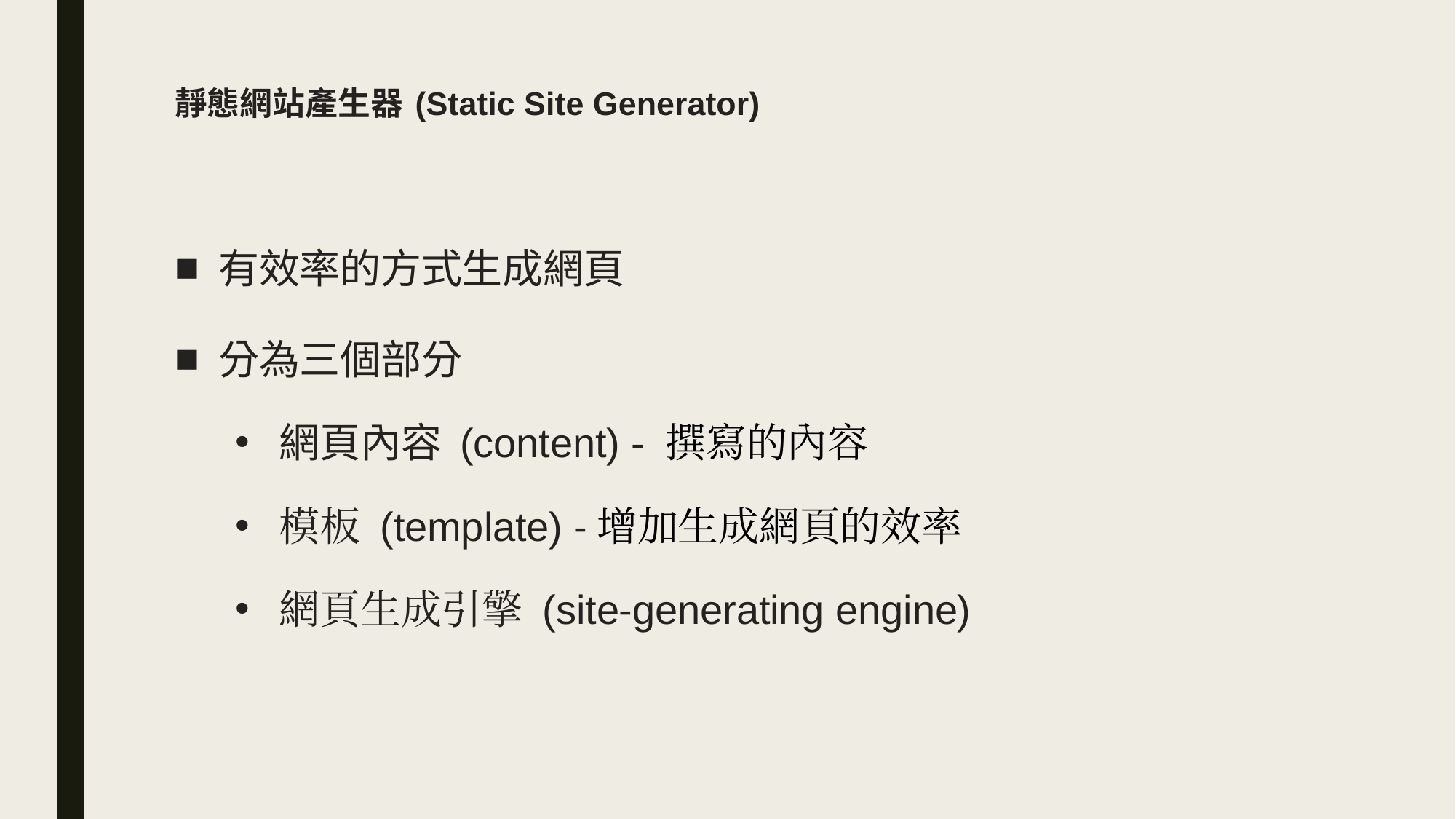

# 靜態網站產生器 (Static Site Generator)
有效率的方式生成網頁
分為三個部分
網頁內容 (content) - 撰寫的內容
模板 (template) -增加生成網頁的效率
網頁生成引擎 (site-generating engine)